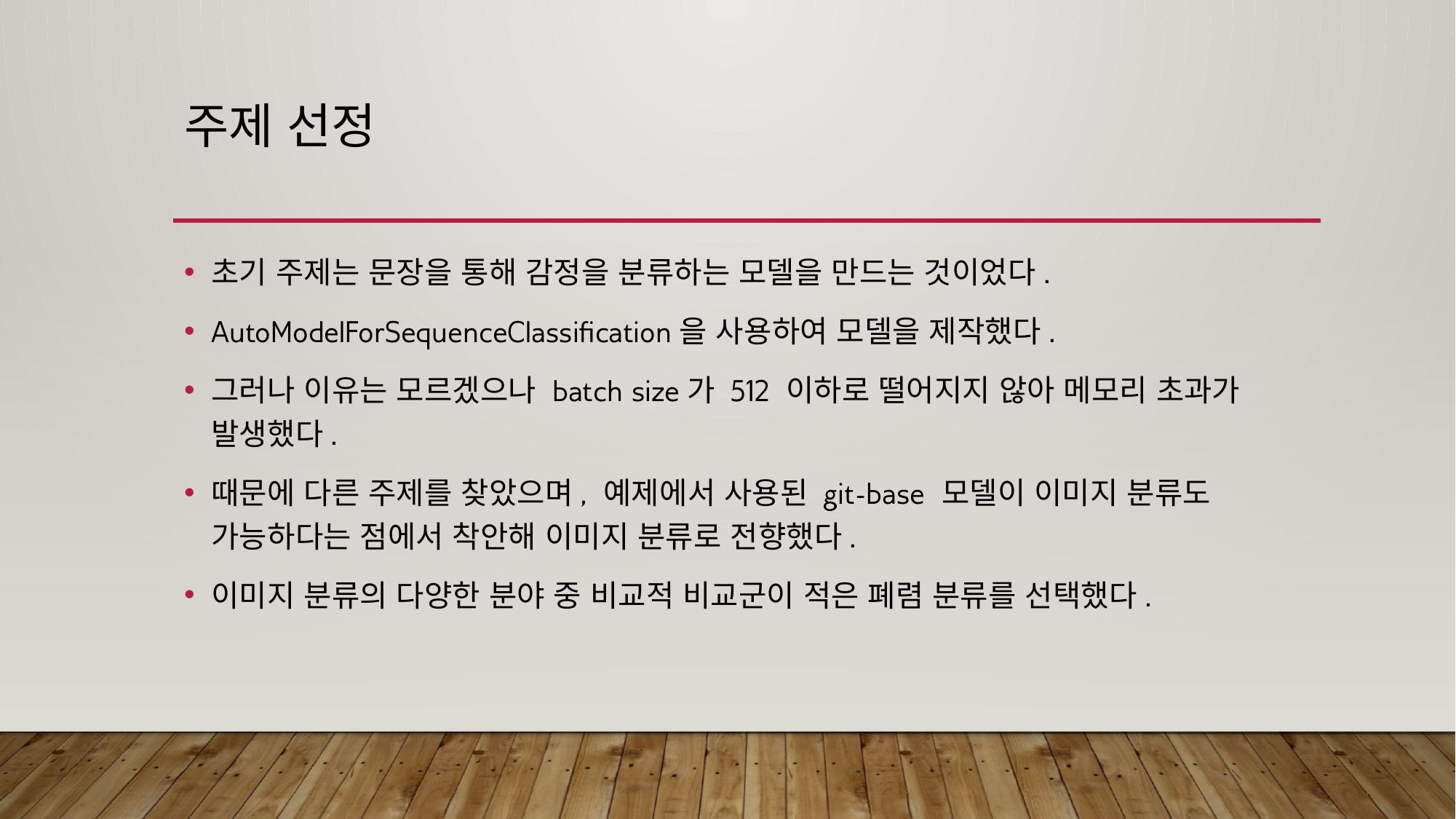

# 주제 선정
초기 주제는 문장을 통해 감정을 분류하는 모델을 만드는 것이었다.
AutoModelForSequenceClassification을 사용하여 모델을 제작했다.
그러나 이유는 모르겠으나 batch size가 512 이하로 떨어지지 않아 메모리 초과가 발생했다.
때문에 다른 주제를 찾았으며, 예제에서 사용된 git-base 모델이 이미지 분류도
가능하다는 점에서 착안해 이미지 분류로 전향했다.
이미지 분류의 다양한 분야 중 비교적 비교군이 적은 폐렴 분류를 선택했다.